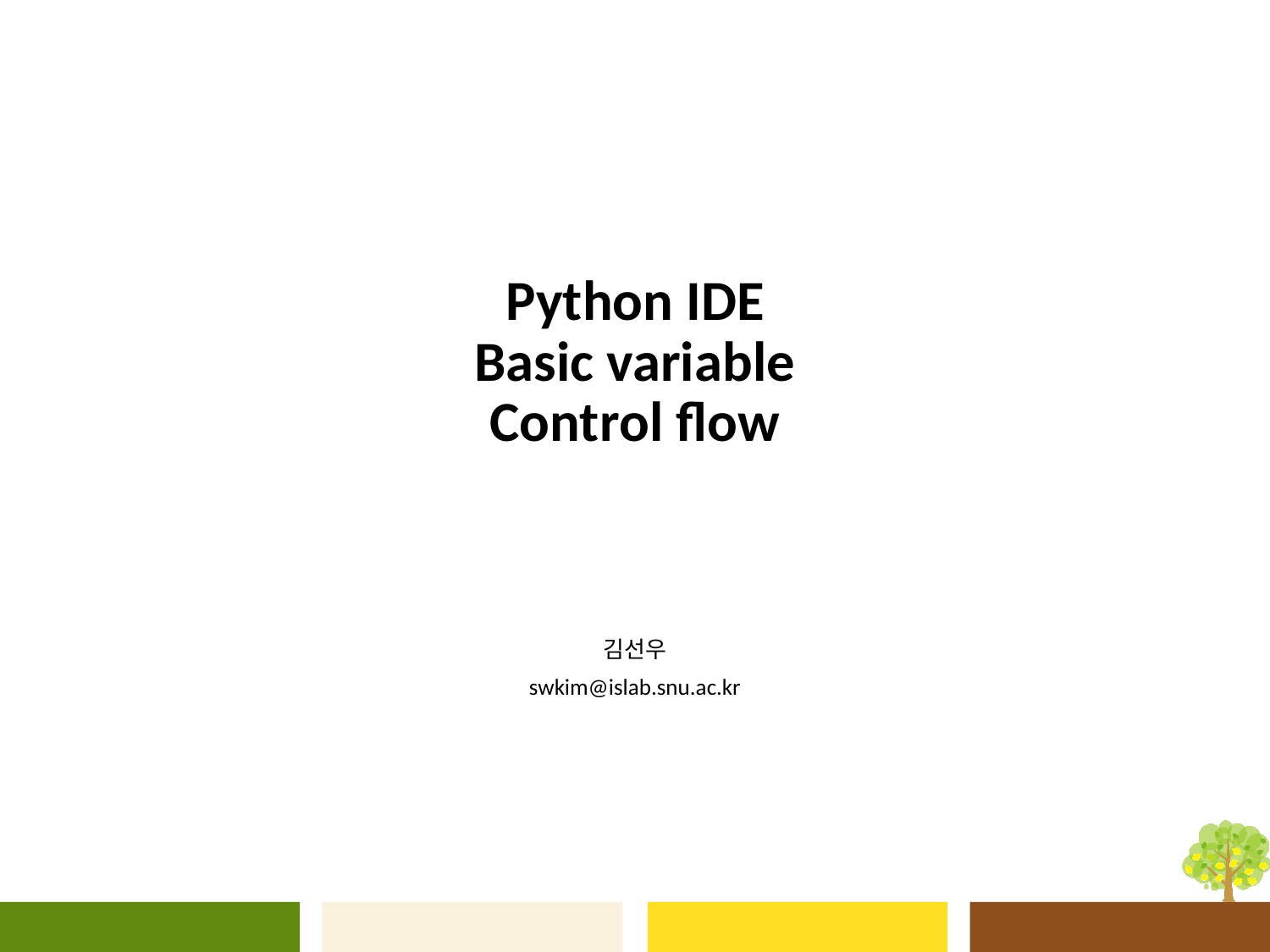

# Python IDE Basic variable Control flow
김선우
swkim@islab.snu.ac.kr